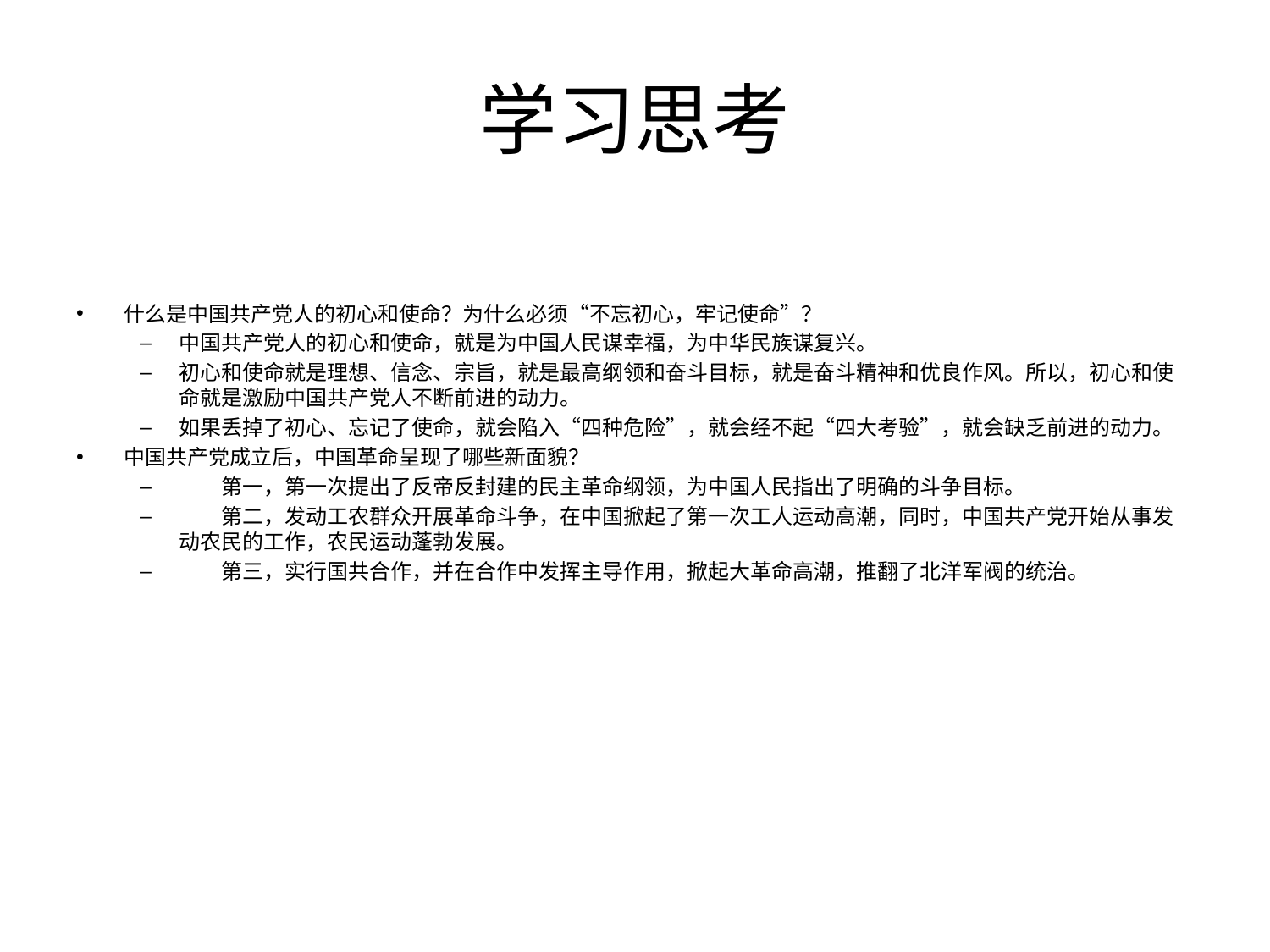

# 学习思考

什么是中国共产党人的初心和使命？为什么必须“不忘初心，牢记使命”？
中国共产党人的初心和使命，就是为中国人民谋幸福，为中华民族谋复兴。
初心和使命就是理想、信念、宗旨，就是最高纲领和奋斗目标，就是奋斗精神和优良作风。所以，初心和使命就是激励中国共产党人不断前进的动力。
如果丢掉了初心、忘记了使命，就会陷入“四种危险”，就会经不起“四大考验”，就会缺乏前进的动力。
中国共产党成立后，中国革命呈现了哪些新面貌？
　　第一，第一次提出了反帝反封建的民主革命纲领，为中国人民指出了明确的斗争目标。
　　第二，发动工农群众开展革命斗争，在中国掀起了第一次工人运动高潮，同时，中国共产党开始从事发动农民的工作，农民运动蓬勃发展。
　　第三，实行国共合作，并在合作中发挥主导作用，掀起大革命高潮，推翻了北洋军阀的统治。